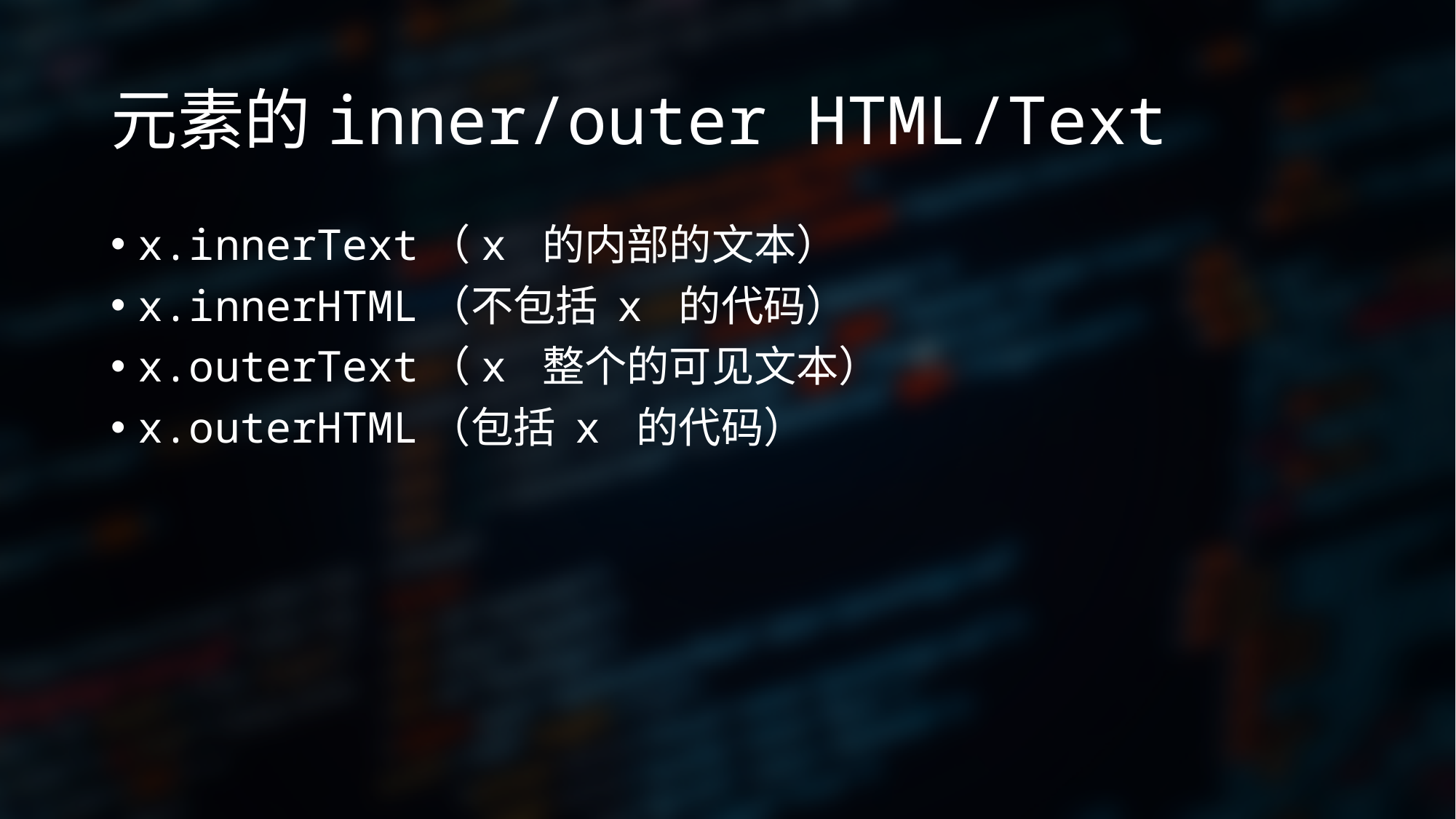

# 元素的inner/outer HTML/Text
x.innerText（x 的内部的文本）
x.innerHTML（不包括 x 的代码）
x.outerText（x 整个的可见文本）
x.outerHTML（包括 x 的代码）